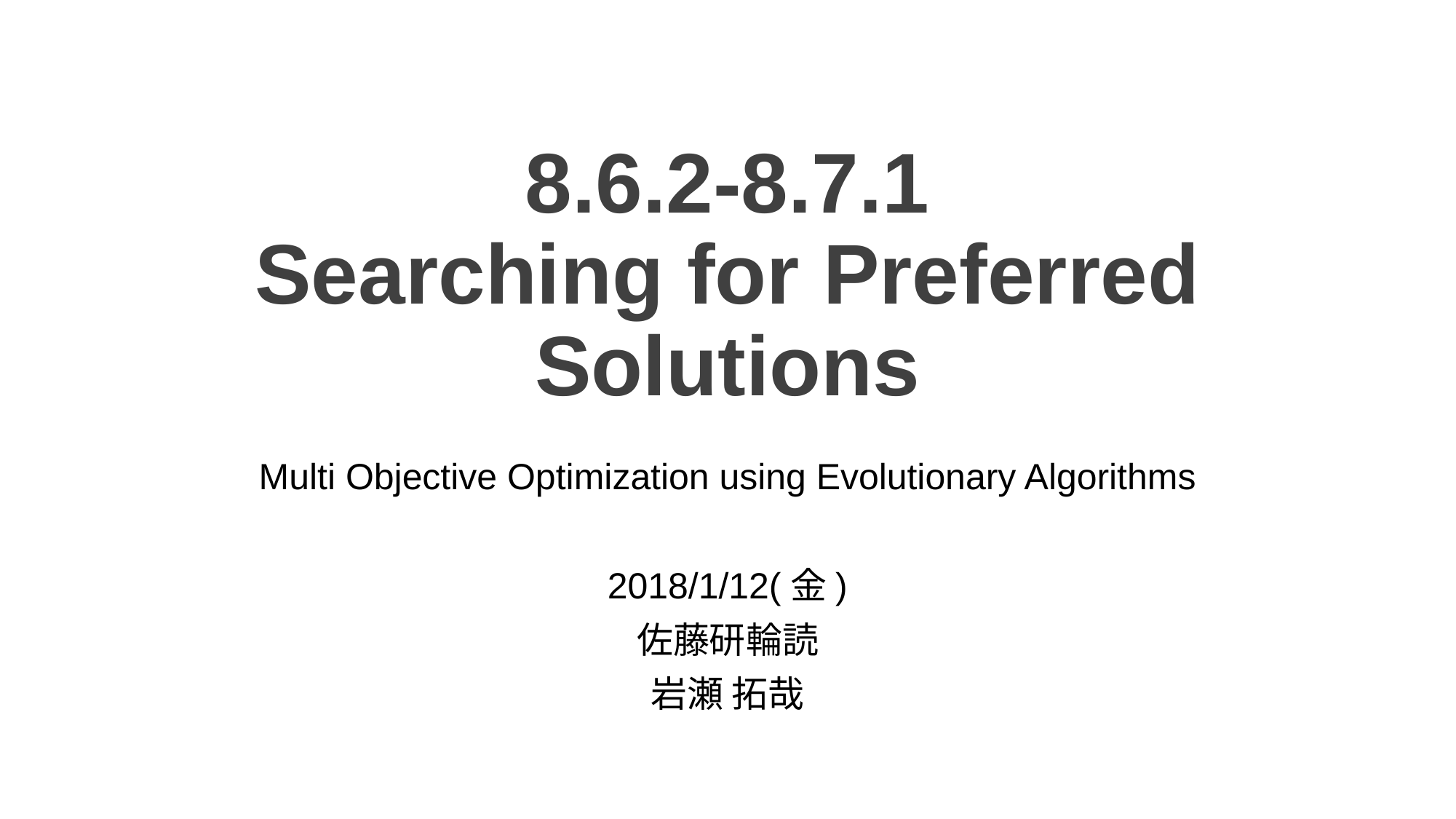

# 8.6.2-8.7.1 Searching for Preferred Solutions
Multi Objective Optimization using Evolutionary Algorithms

2018/1/12(金)
佐藤研輪読
岩瀬 拓哉